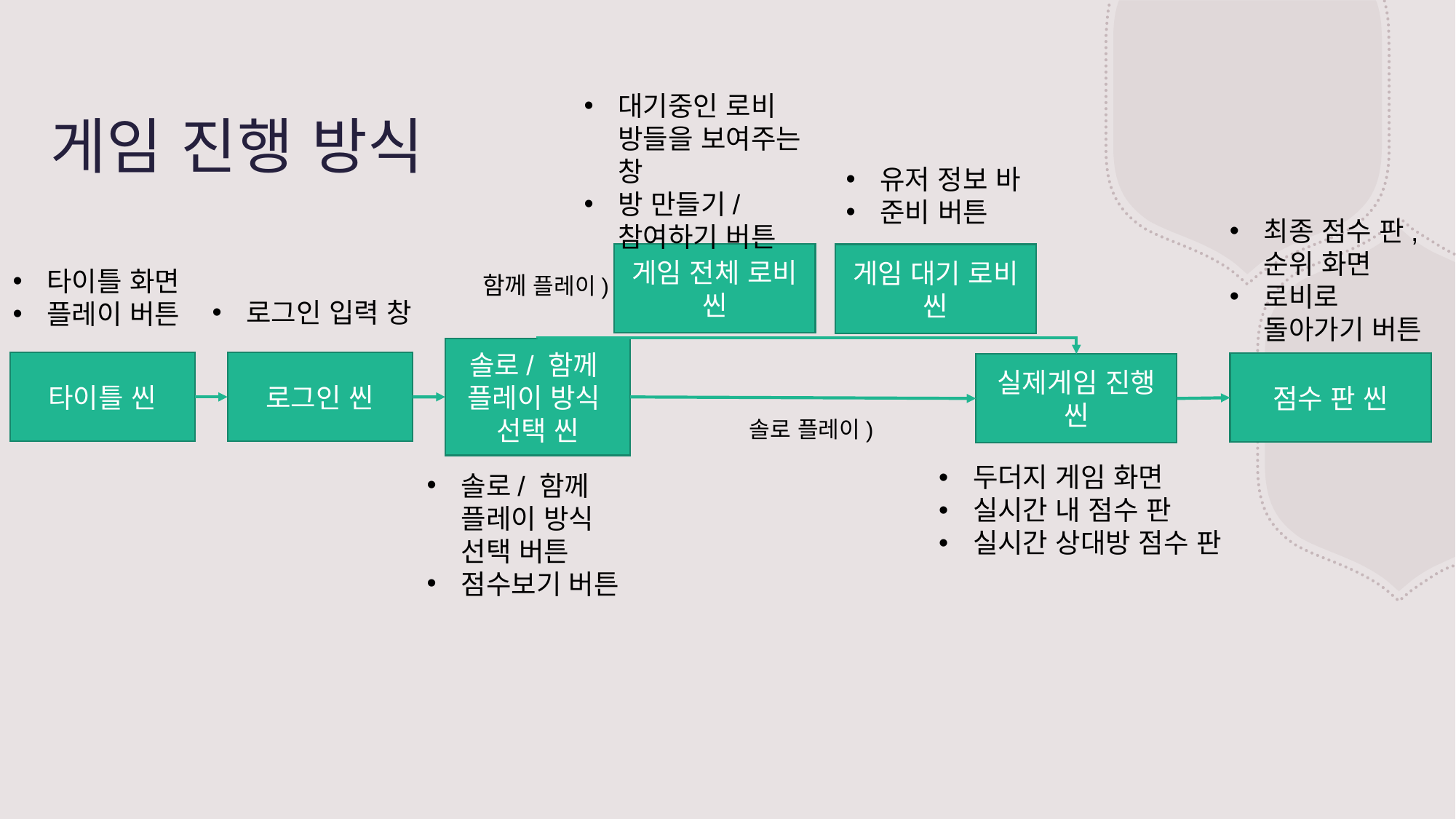

# 게임 진행 방식
대기중인 로비 방들을 보여주는 창
방 만들기/ 참여하기 버튼
유저 정보 바
준비 버튼
최종 점수 판, 순위 화면
로비로 돌아가기 버튼
게임 전체 로비 씬
게임 대기 로비 씬
타이틀 화면
플레이 버튼
함께 플레이)
로그인 입력 창
솔로/ 함께
플레이 방식
선택 씬
타이틀 씬
로그인 씬
점수 판 씬
실제게임 진행 씬
솔로 플레이)
두더지 게임 화면
실시간 내 점수 판
실시간 상대방 점수 판
솔로/ 함께 플레이 방식 선택 버튼
점수보기 버튼